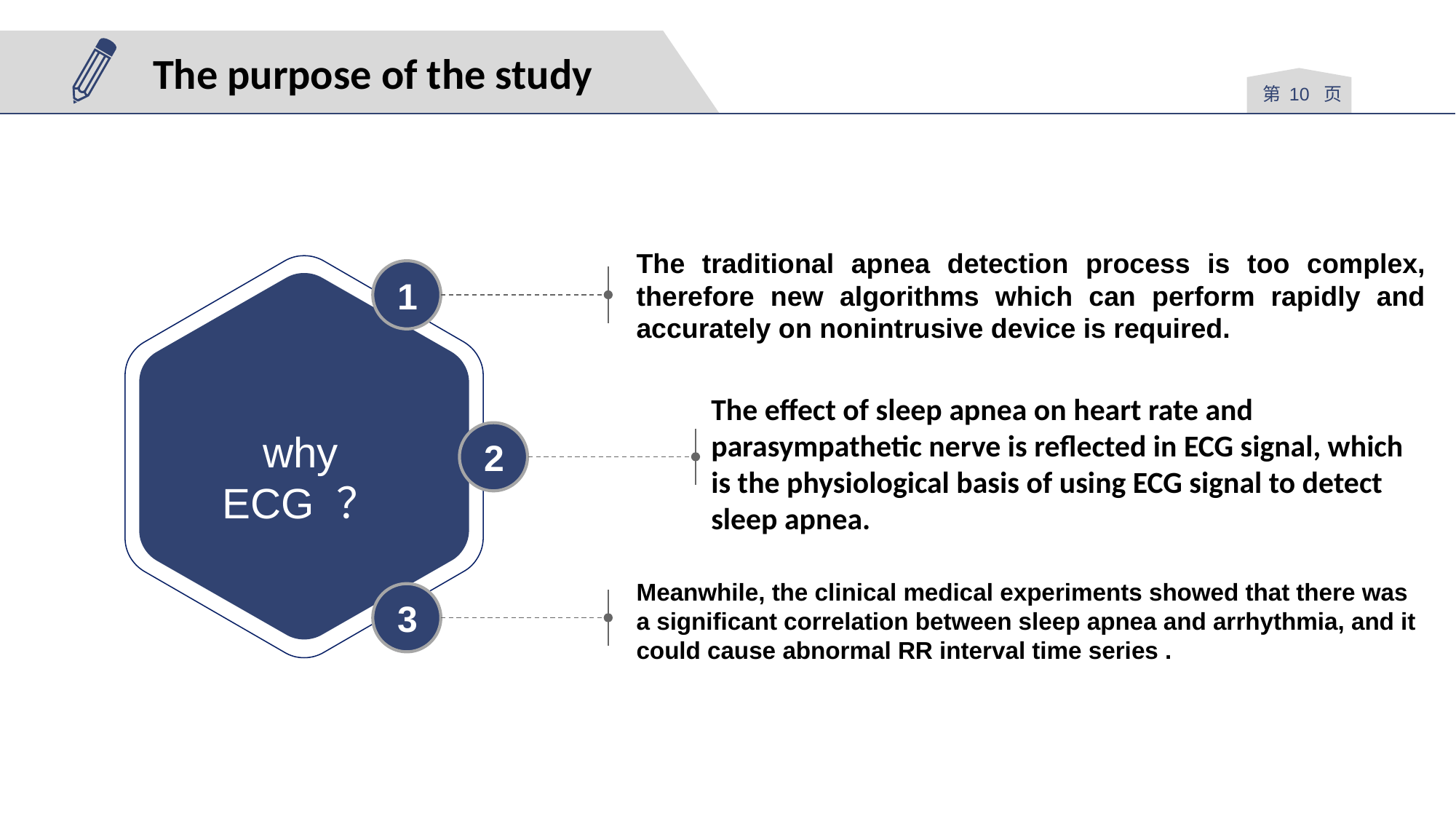

The purpose of the study

第 10  页
The traditional apnea detection process is too complex, therefore new algorithms which can perform rapidly and accurately on nonintrusive device is required.
1

The effect of sleep apnea on heart rate and parasympathetic nerve is reflected in ECG signal, which is the physiological basis of using ECG signal to detect sleep apnea.
2
why ECG ？
Meanwhile, the clinical medical experiments showed that there was a significant correlation between sleep apnea and arrhythmia, and it could cause abnormal RR interval time series .
3